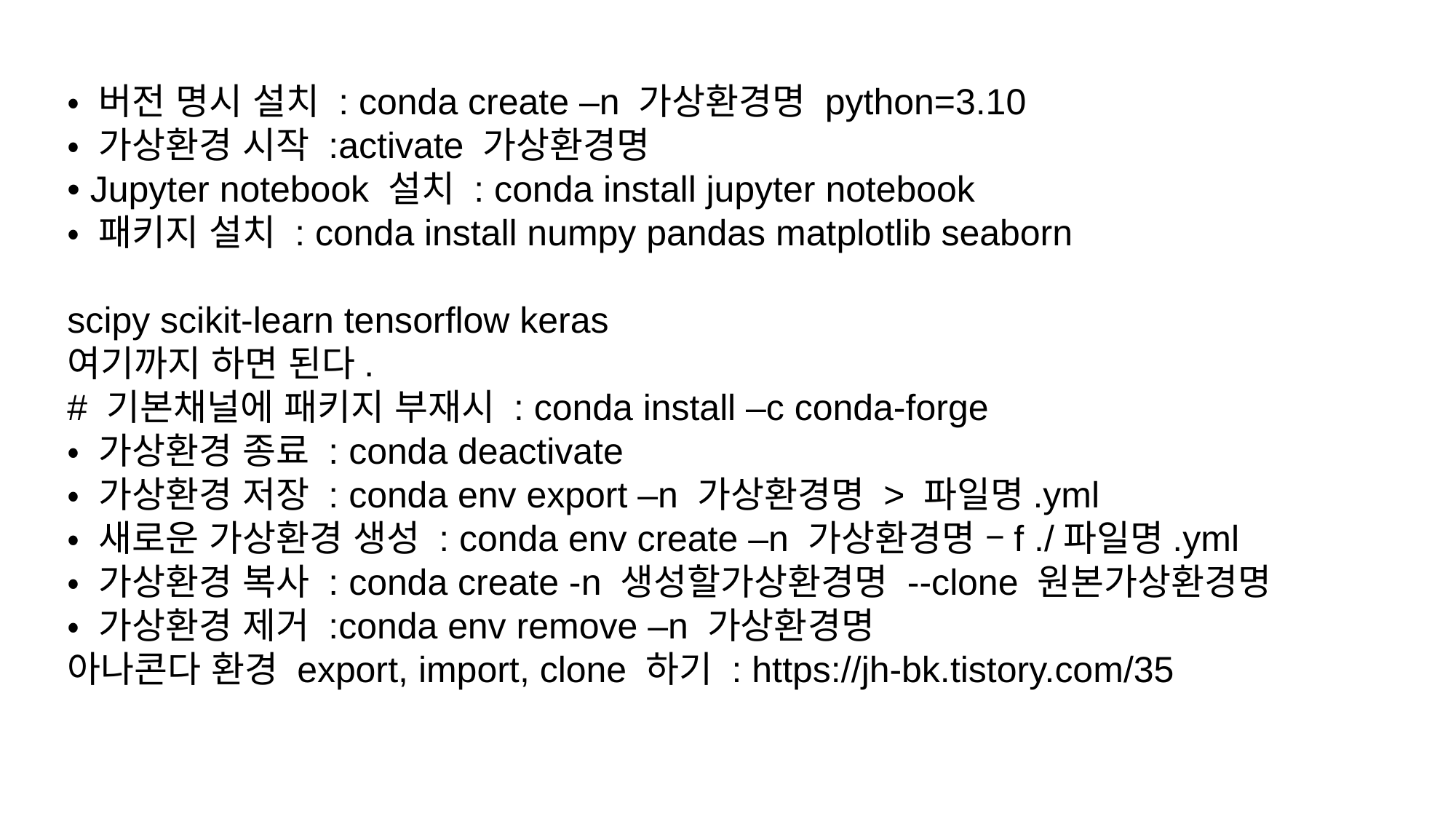

• 버전 명시 설치 : conda create –n 가상환경명 python=3.10
• 가상환경 시작 :activate 가상환경명
• Jupyter notebook 설치 : conda install jupyter notebook
• 패키지 설치 : conda install numpy pandas matplotlib seaborn

scipy scikit-learn tensorflow keras
여기까지 하면 된다.
# 기본채널에 패키지 부재시 : conda install –c conda-forge
• 가상환경 종료 : conda deactivate
• 가상환경 저장 : conda env export –n 가상환경명 > 파일명.yml
• 새로운 가상환경 생성 : conda env create –n 가상환경명 –f ./파일명.yml
• 가상환경 복사 : conda create -n 생성할가상환경명 --clone 원본가상환경명
• 가상환경 제거 :conda env remove –n 가상환경명
아나콘다 환경 export, import, clone 하기 : https://jh-bk.tistory.com/35